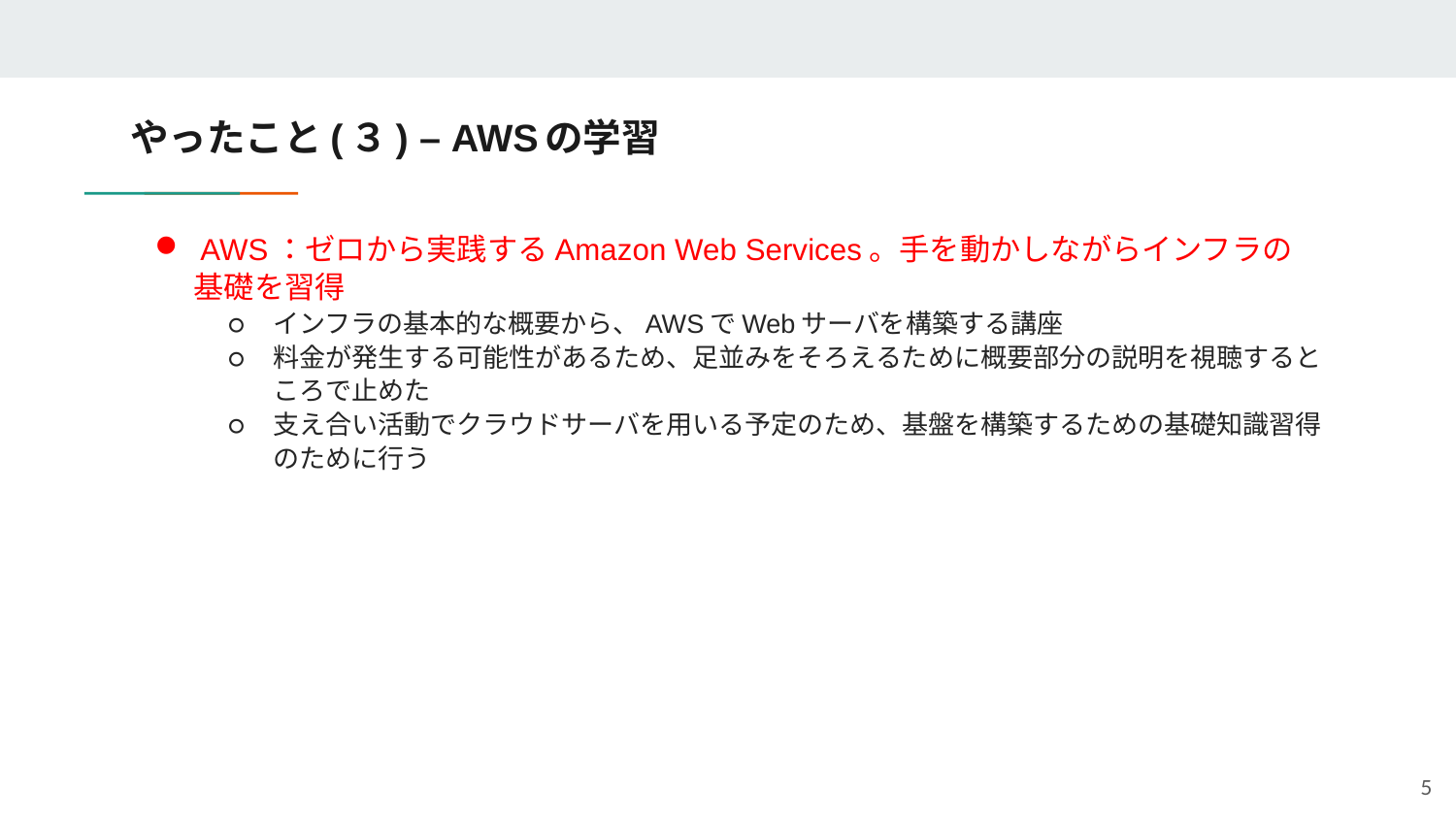

# やったこと(３) – AWSの学習
AWS：ゼロから実践するAmazon Web Services。手を動かしながらインフラの
　 基礎を習得
インフラの基本的な概要から、AWSでWebサーバを構築する講座
料金が発生する可能性があるため、足並みをそろえるために概要部分の説明を視聴するところで止めた
支え合い活動でクラウドサーバを用いる予定のため、基盤を構築するための基礎知識習得のために行う
5